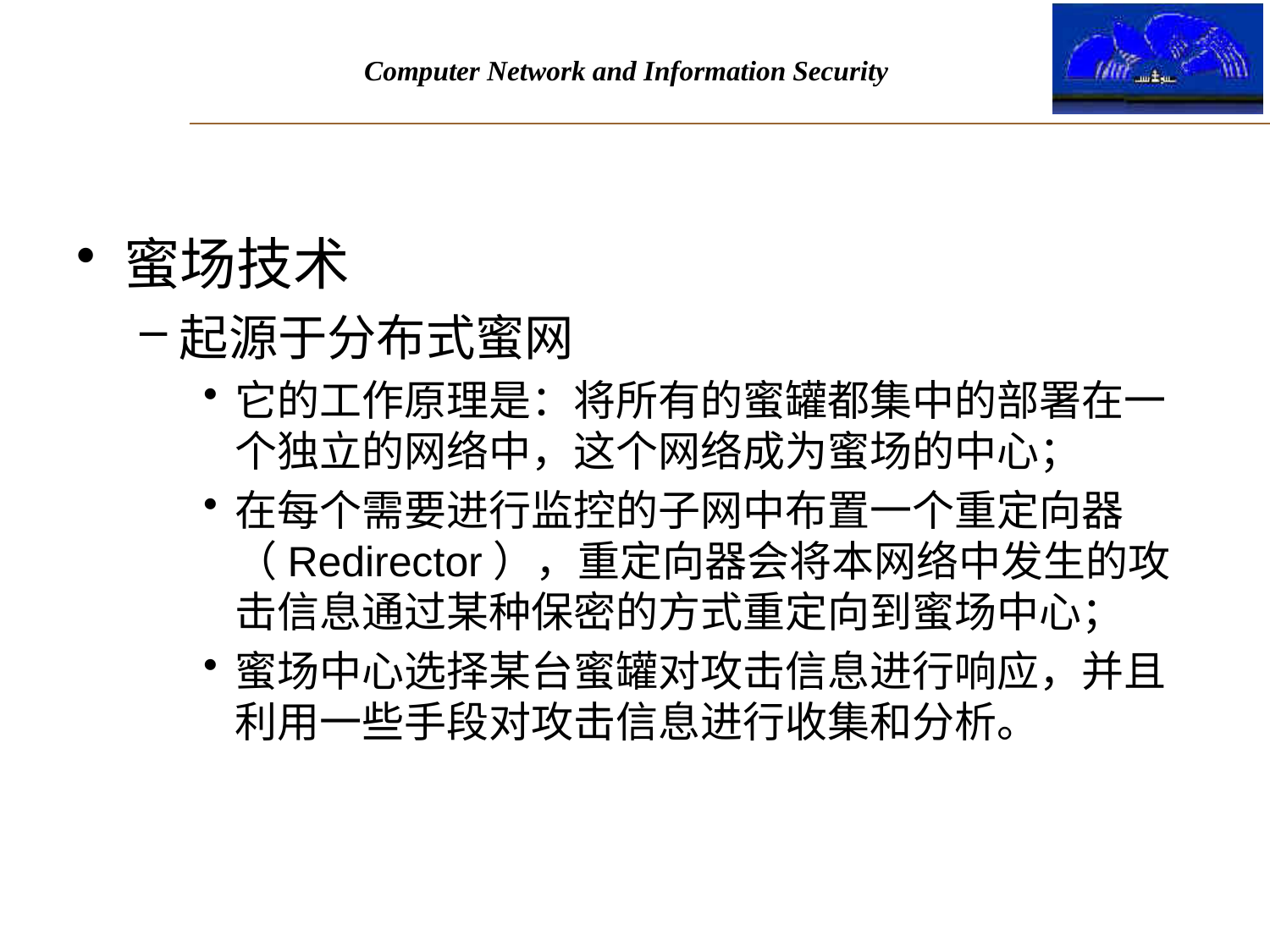

#
蜜场技术
起源于分布式蜜网
它的工作原理是：将所有的蜜罐都集中的部署在一个独立的网络中，这个网络成为蜜场的中心；
在每个需要进行监控的子网中布置一个重定向器（Redirector），重定向器会将本网络中发生的攻击信息通过某种保密的方式重定向到蜜场中心；
蜜场中心选择某台蜜罐对攻击信息进行响应，并且利用一些手段对攻击信息进行收集和分析。